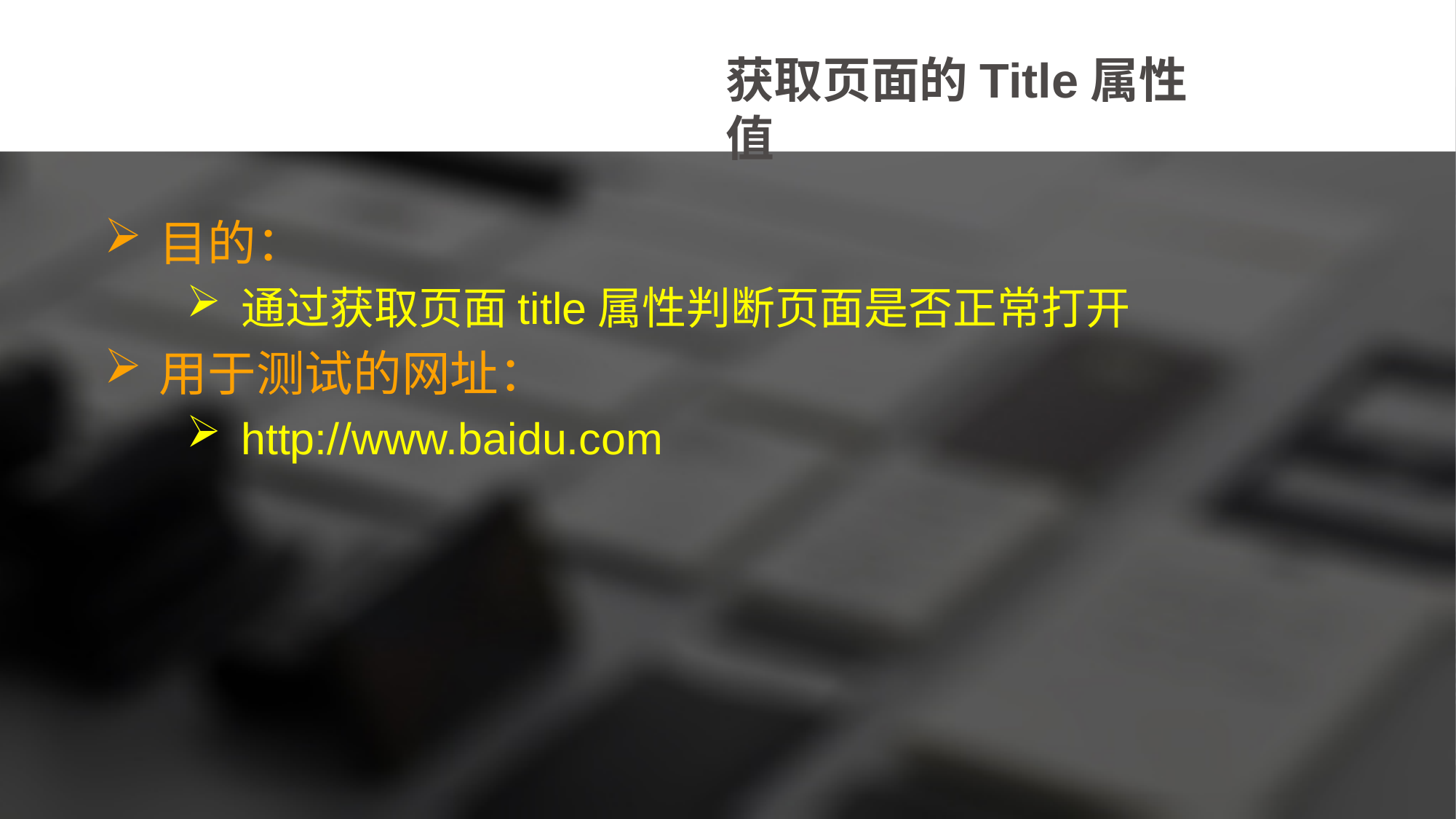

获取页面的Title属性值
目的：
通过获取页面title属性判断页面是否正常打开
用于测试的网址：
http://www.baidu.com